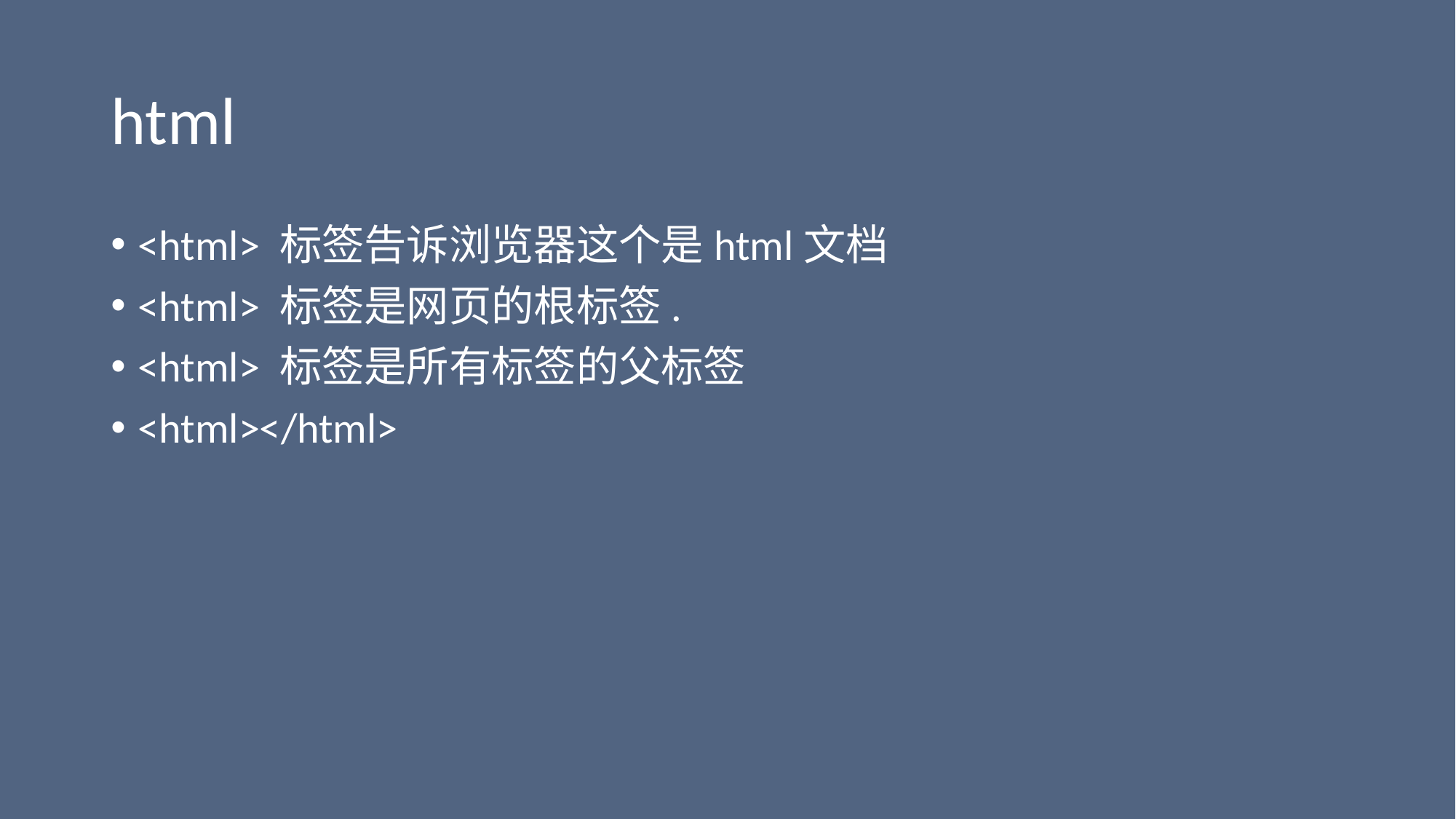

# html
<html> 标签告诉浏览器这个是html文档
<html> 标签是网页的根标签.
<html> 标签是所有标签的父标签
<html></html>